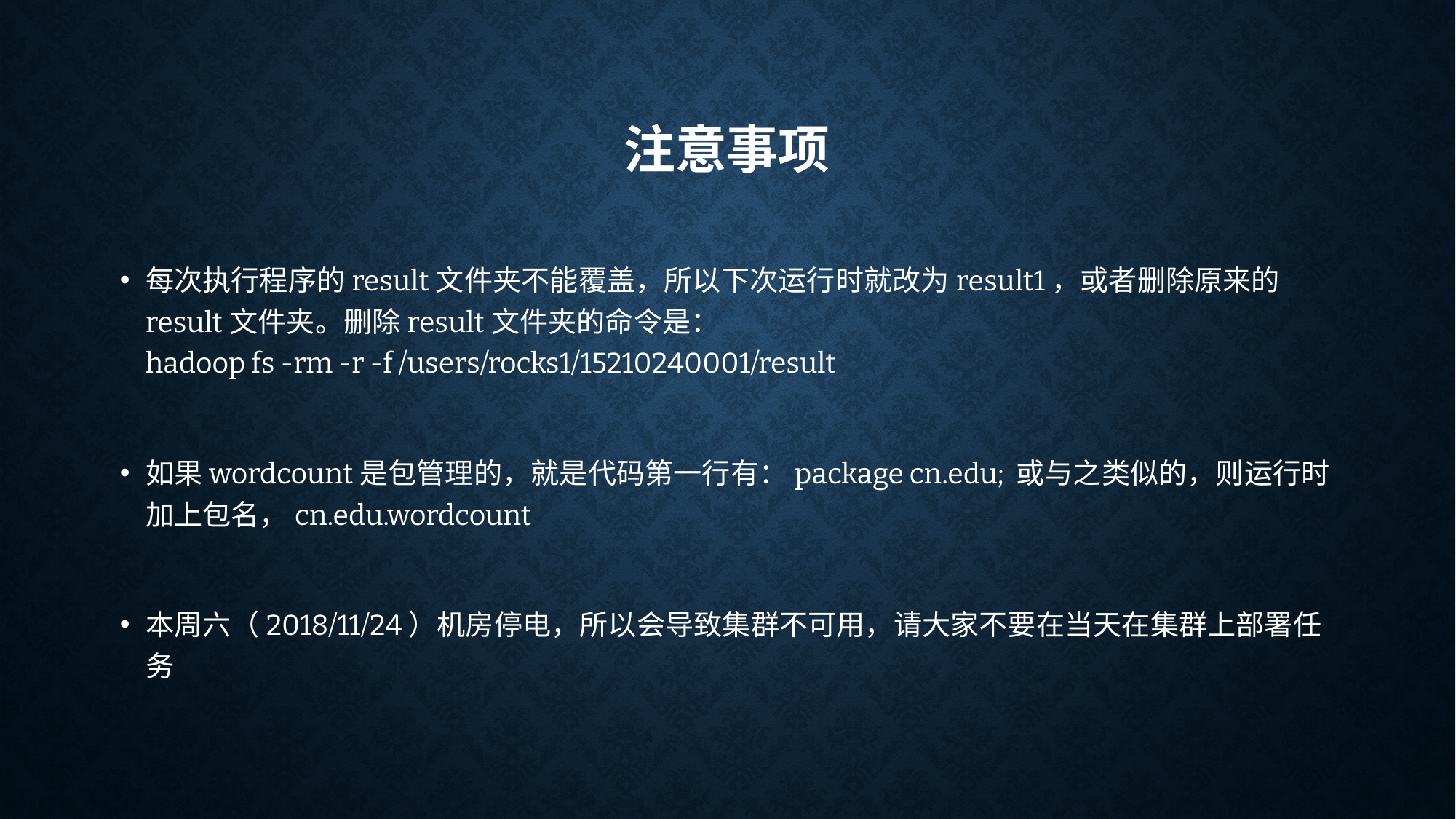

# 注意事项
每次执行程序的result文件夹不能覆盖，所以下次运行时就改为result1，或者删除原来的result文件夹。删除result文件夹的命令是：
hadoop fs -rm -r -f /users/rocks1/15210240001/result

如果wordcount是包管理的，就是代码第一行有：package cn.edu; 或与之类似的，则运行时加上包名，cn.edu.wordcount

本周六（2018/11/24）机房停电，所以会导致集群不可用，请大家不要在当天在集群上部署任务